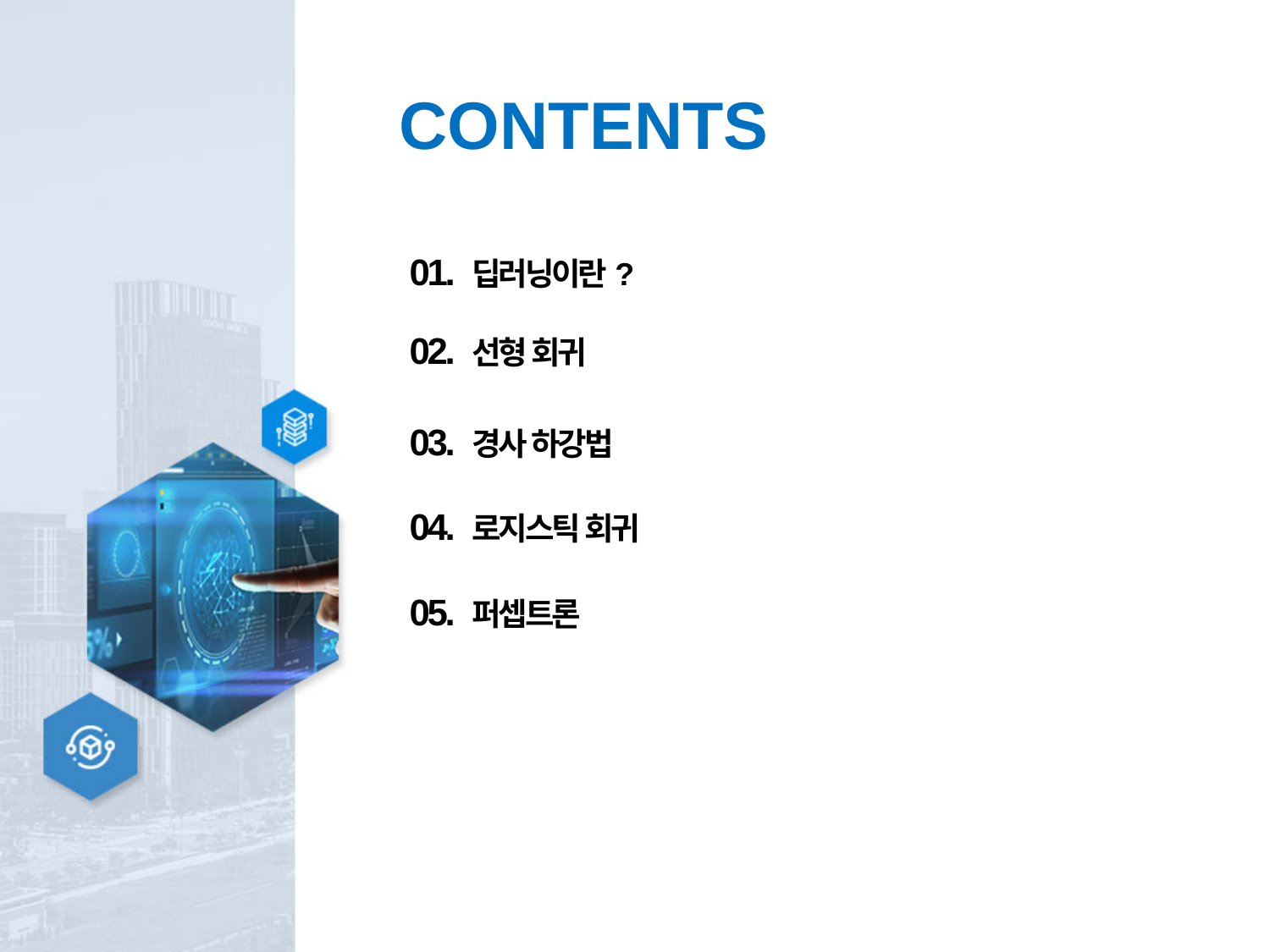

CONTENTS
01. 딥러닝이란?
02. 선형 회귀
03. 경사 하강법
04. 로지스틱 회귀
05. 퍼셉트론